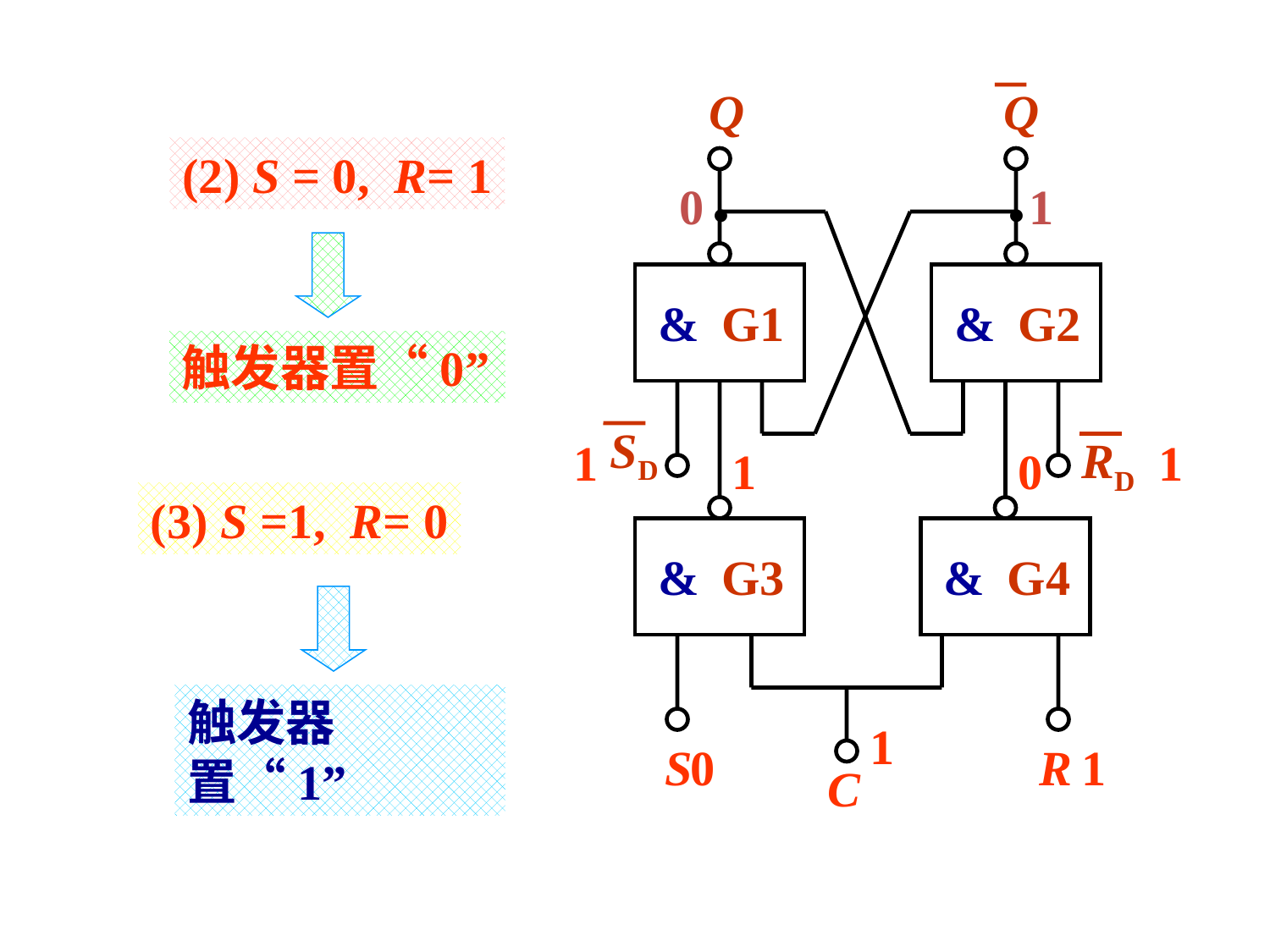

Q
Q

.
.

&
G1
&
G2

SD

RD

&
G3
&
G4

S
R

C
(2) S = 0,  R= 1
0
1

触发器置“0”
1
1
1
0
(3) S =1,  R= 0

触发器置“1”
1
0
1